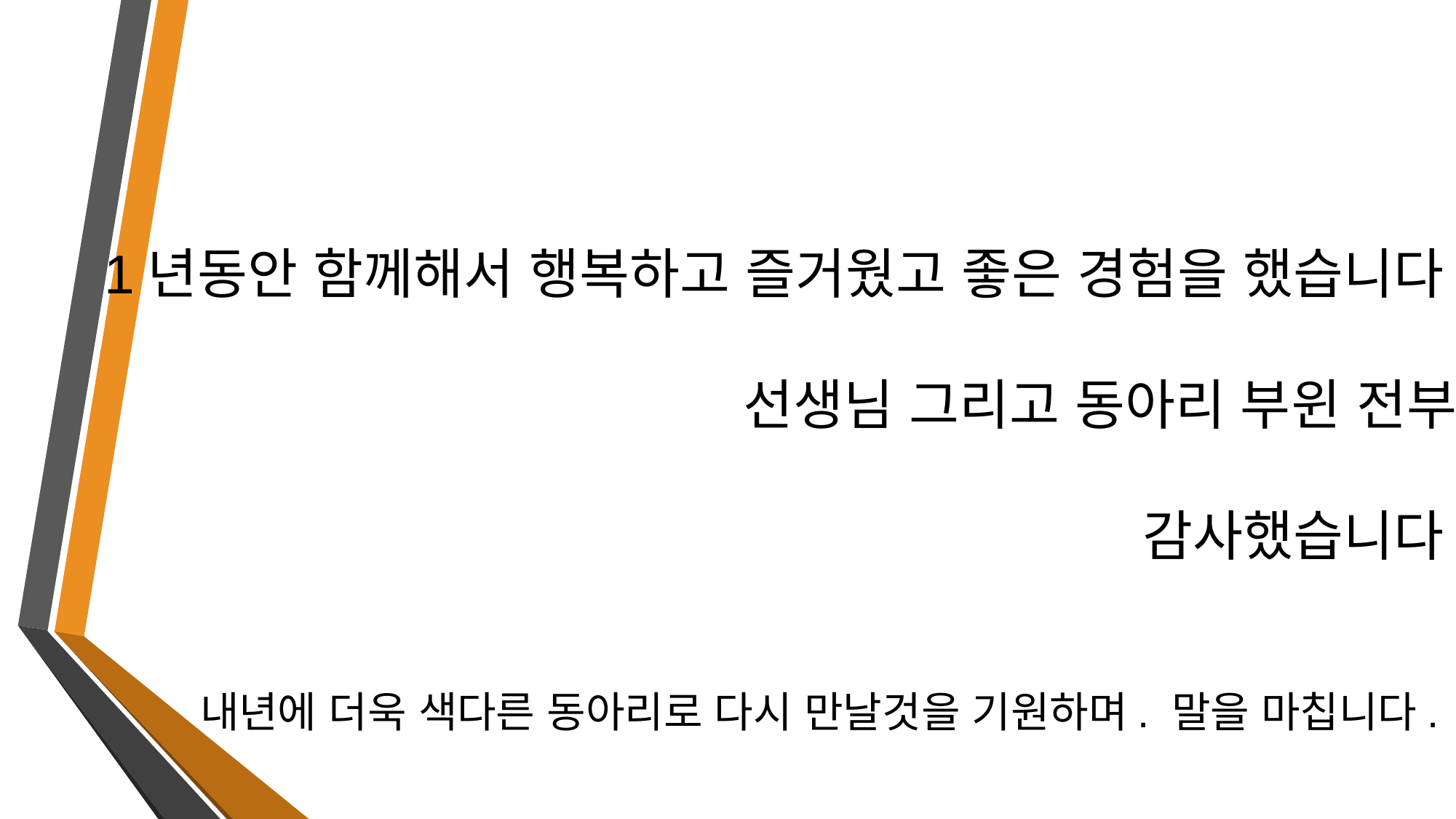

1년동안 함께해서 행복하고 즐거웠고 좋은 경험을 했습니다.

선생님 그리고 동아리 부윈 전부

감사했습니다!
내년에 더욱 색다른 동아리로 다시 만날것을 기원하며. 말을 마칩니다.